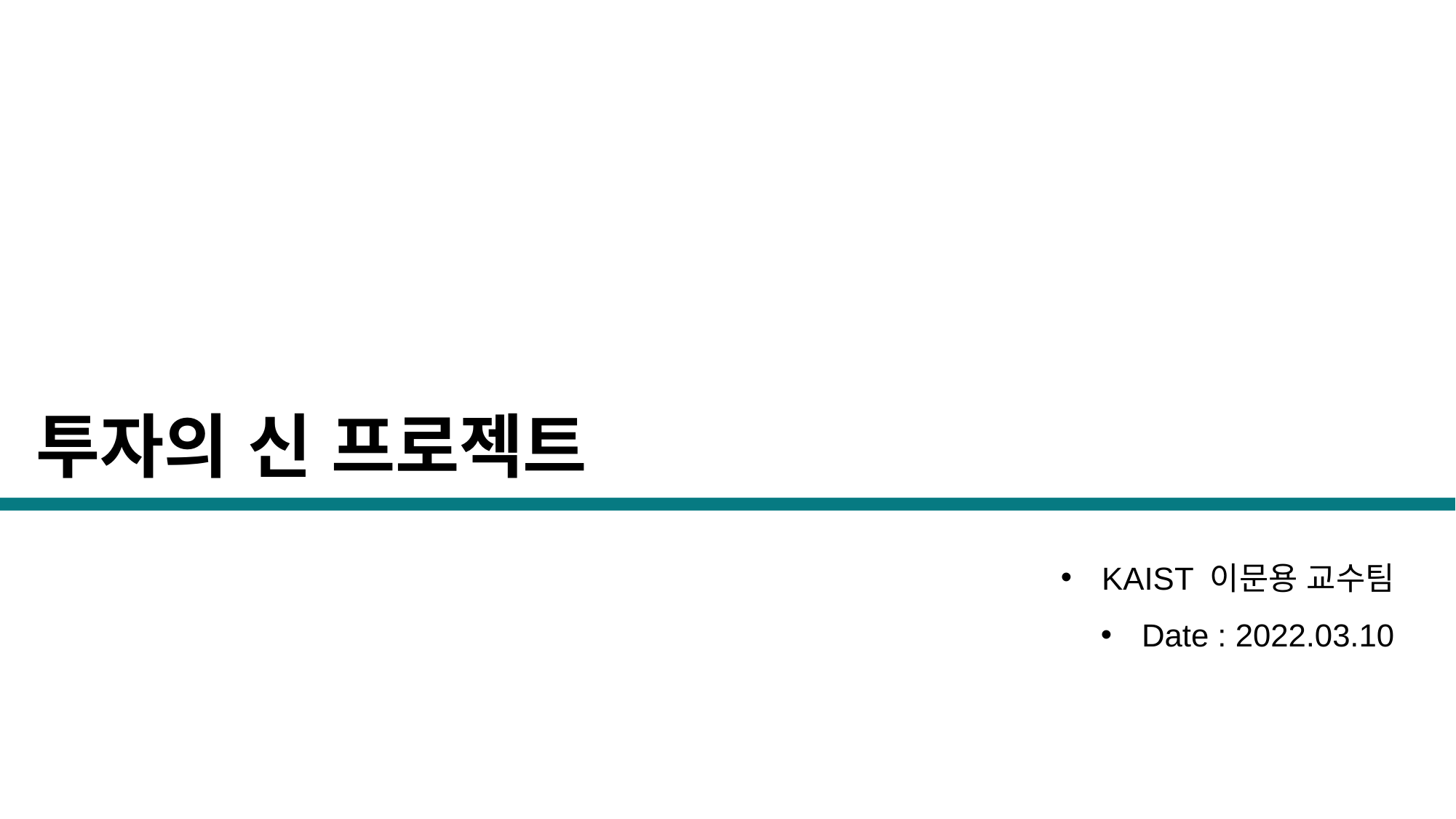

투자의 신 프로젝트
KAIST 이문용 교수팀
Date : 2022.03.10